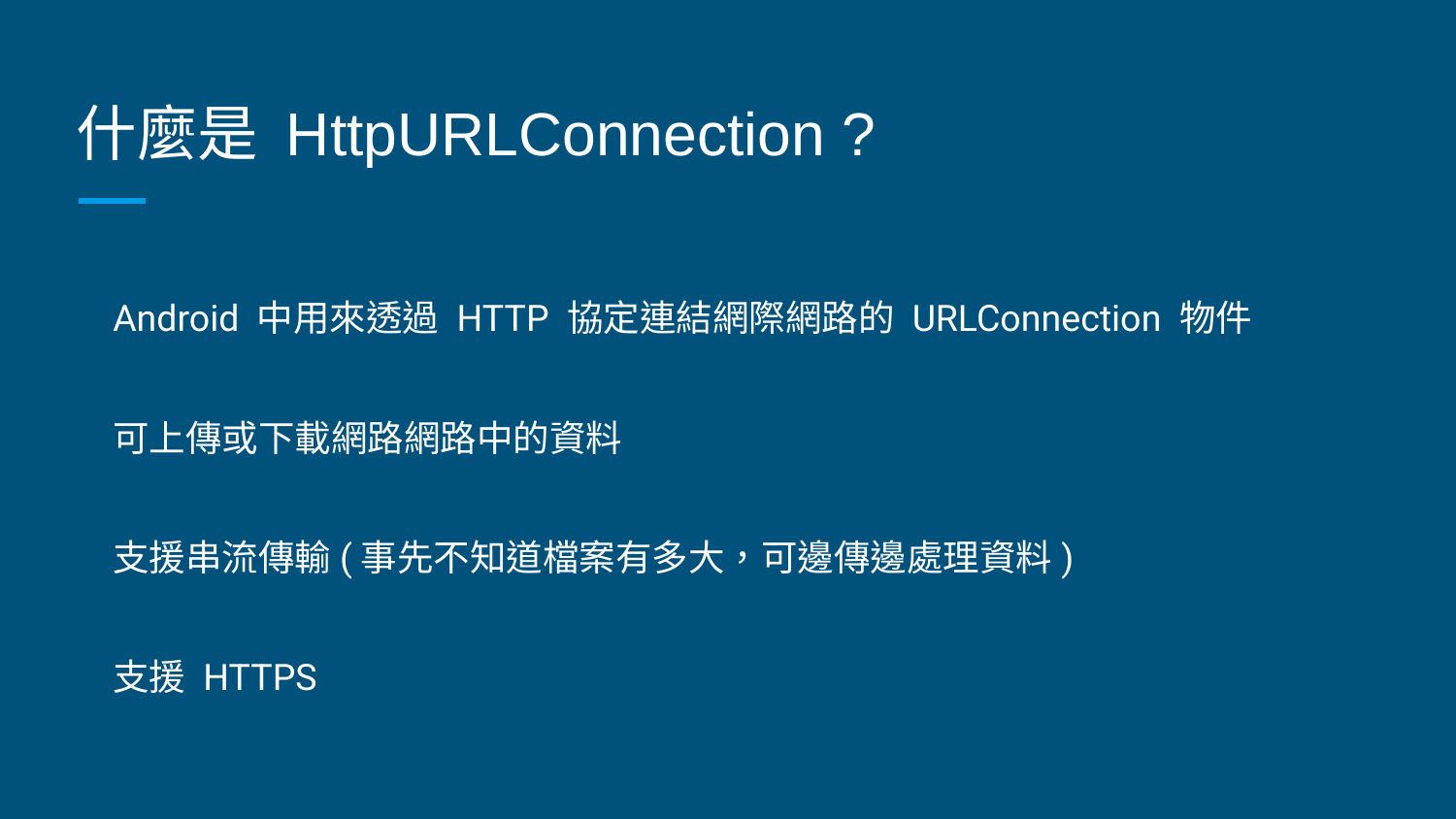

# 什麼是 HttpURLConnection ?
Android 中用來透過 HTTP 協定連結網際網路的 URLConnection 物件
可上傳或下載網路網路中的資料
支援串流傳輸(事先不知道檔案有多大，可邊傳邊處理資料)
支援 HTTPS